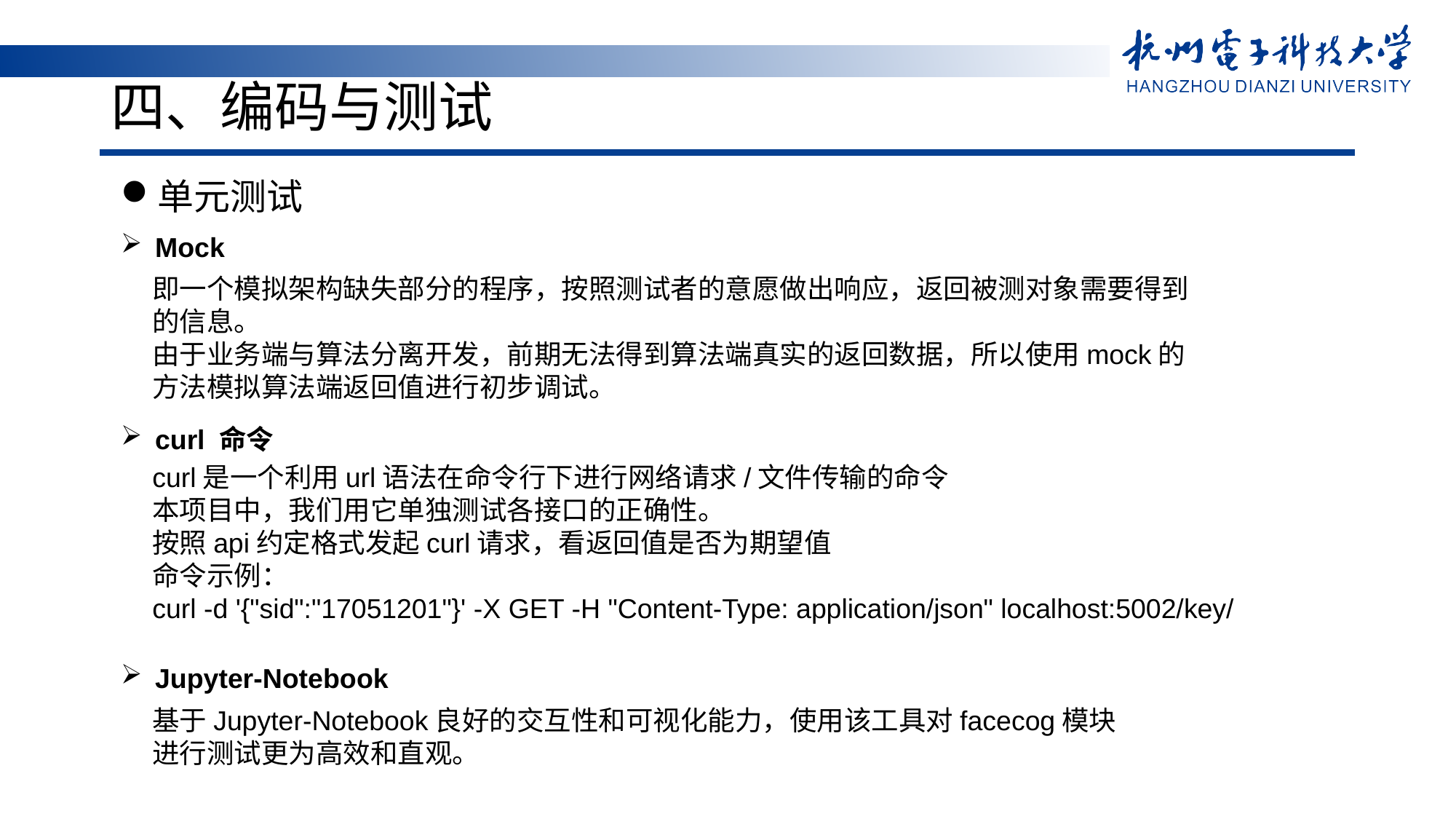

# 四、编码与测试
单元测试
Mock

即一个模拟架构缺失部分的程序，按照测试者的意愿做出响应，返回被测对象需要得到的信息。
由于业务端与算法分离开发，前期无法得到算法端真实的返回数据，所以使用mock的方法模拟算法端返回值进行初步调试。
curl 命令
curl是一个利用url语法在命令行下进行网络请求/文件传输的命令
本项目中，我们用它单独测试各接口的正确性。
按照api约定格式发起curl请求，看返回值是否为期望值
命令示例：
curl -d '{"sid":"17051201"}' -X GET -H "Content-Type: application/json" localhost:5002/key/
Jupyter-Notebook
基于Jupyter-Notebook良好的交互性和可视化能力，使用该工具对facecog模块进行测试更为高效和直观。